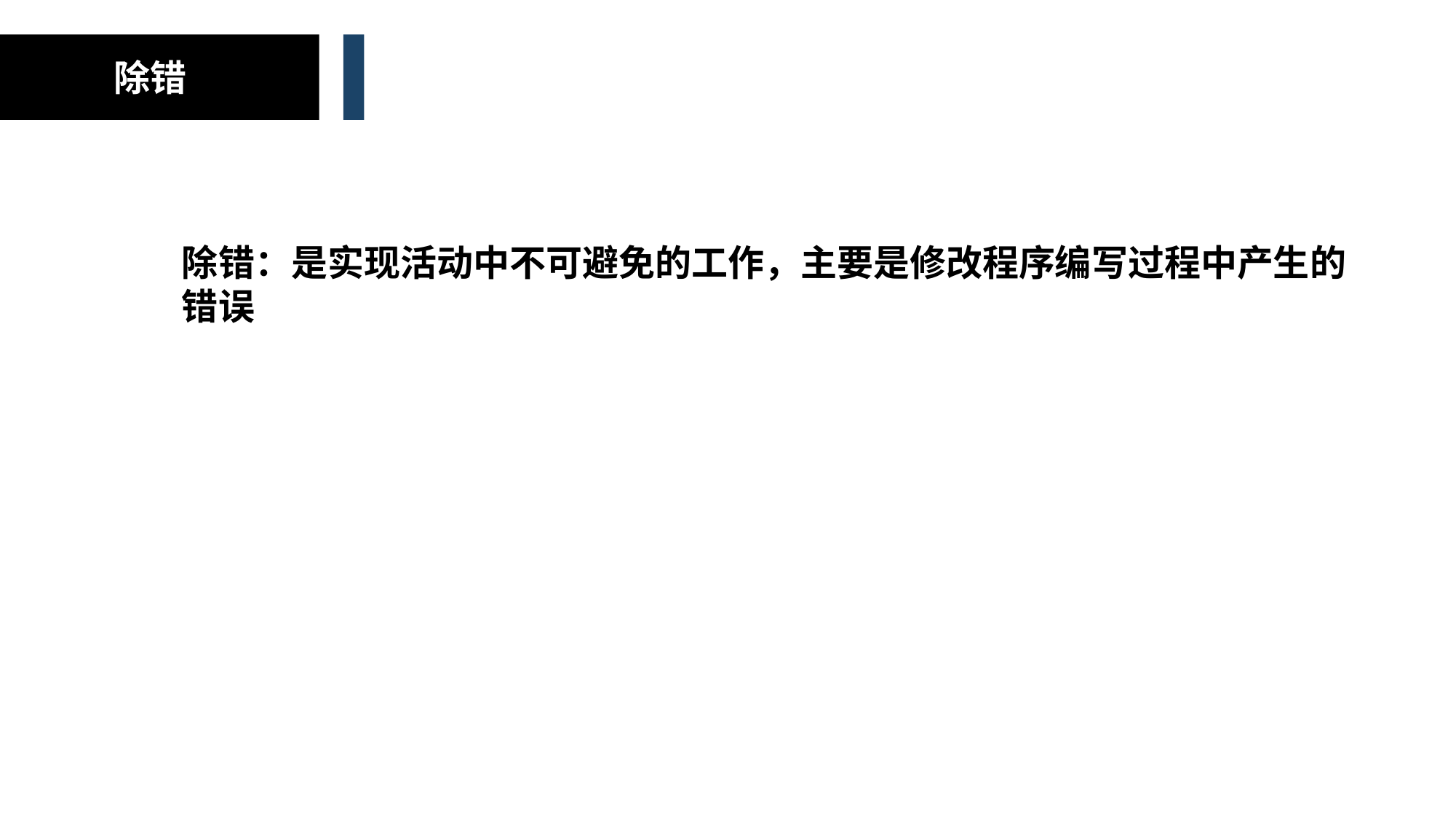

除错
除错：是实现活动中不可避免的工作，主要是修改程序编写过程中产生的错误